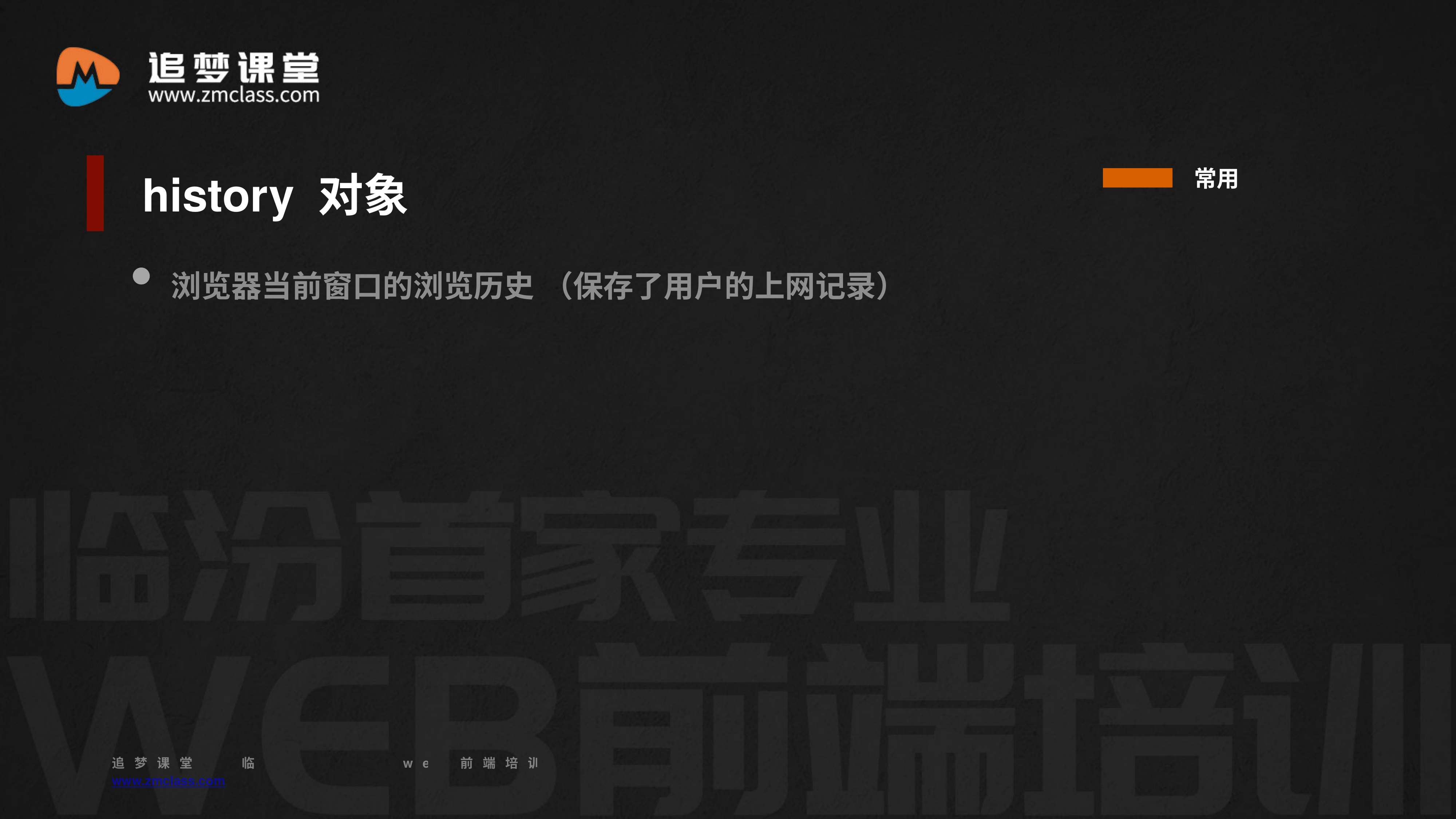

history 对象
常用

浏览器当前窗口的浏览历史 （保存了用户的上网记录）

追梦课堂   临汾首家专业的web前端培训机构                                                          www.zmclass.com
7